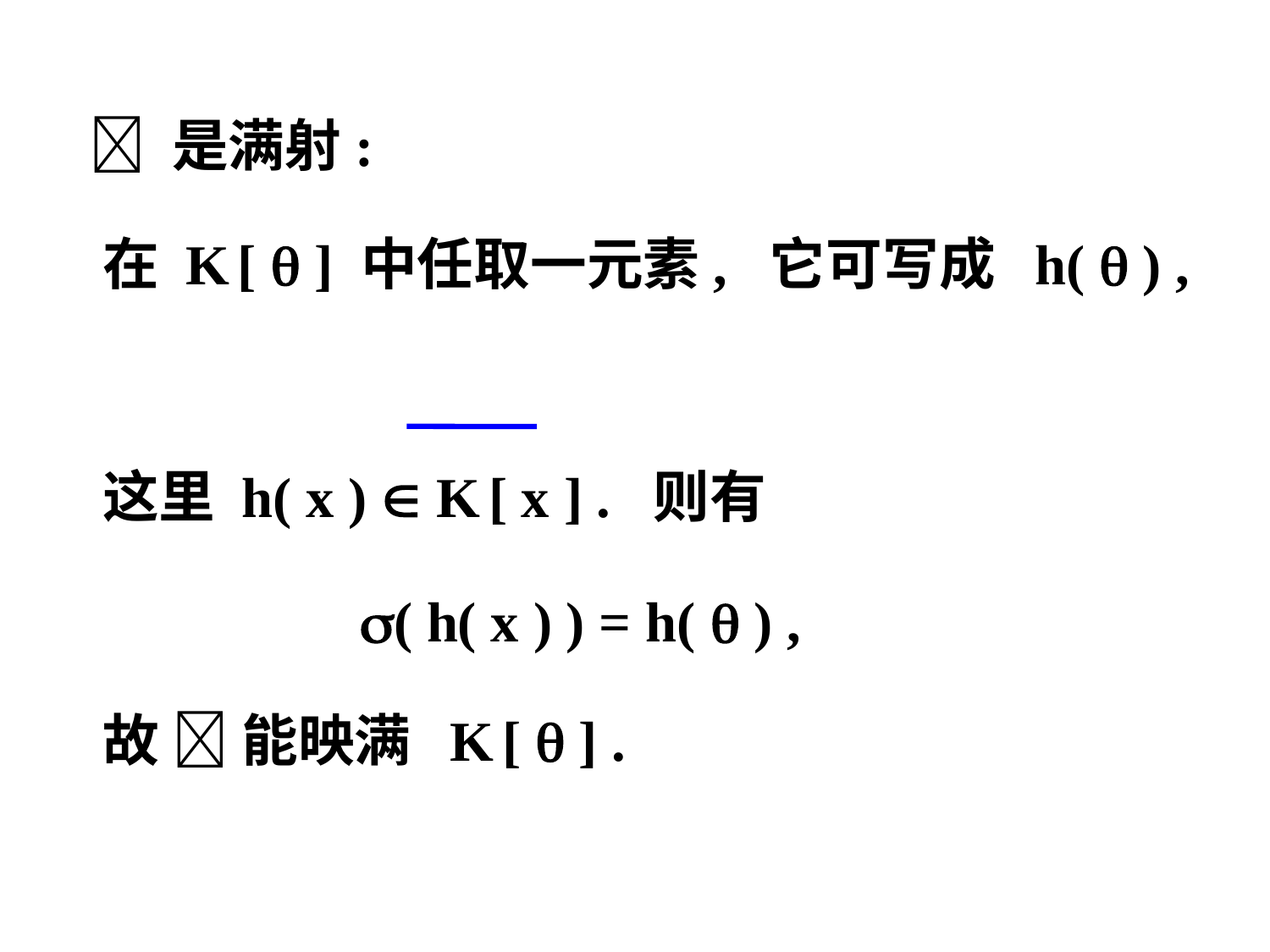

σ 是满射:
 在 K [ θ ] 中任取一元素,  它可写成  h( θ ) ,
 这里 h( x ) ∈ K [ x ] .  则有
                    σ( h( x ) ) = h( θ ) ,
 故 σ 能映满  K [ θ ] .